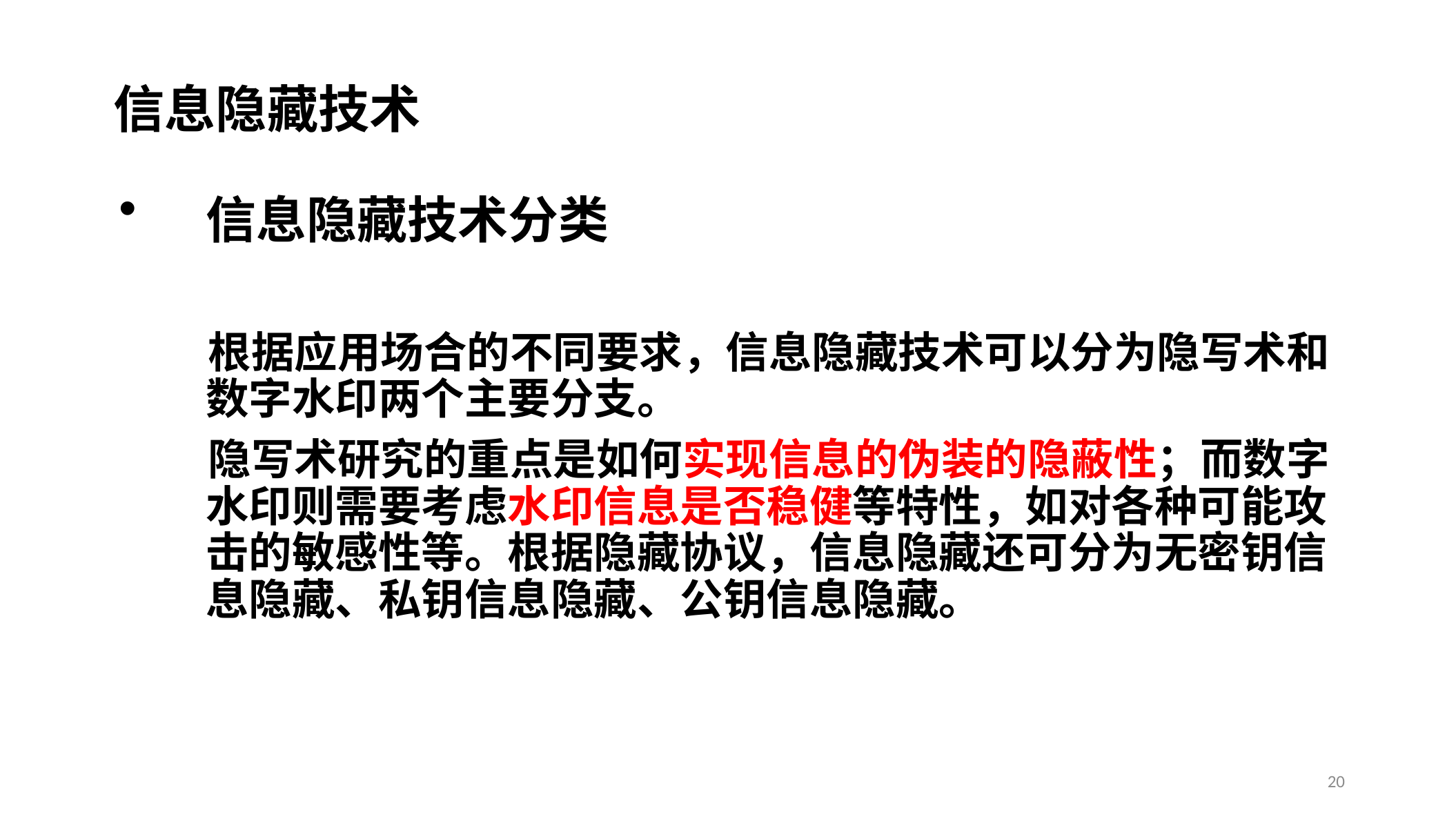

# 信息隐藏技术
信息隐藏技术分类

        根据应用场合的不同要求，信息隐藏技术可以分为隐写术和数字水印两个主要分支。
        隐写术研究的重点是如何实现信息的伪装的隐蔽性；而数字水印则需要考虑水印信息是否稳健等特性，如对各种可能攻击的敏感性等。根据隐藏协议，信息隐藏还可分为无密钥信息隐藏、私钥信息隐藏、公钥信息隐藏。
20